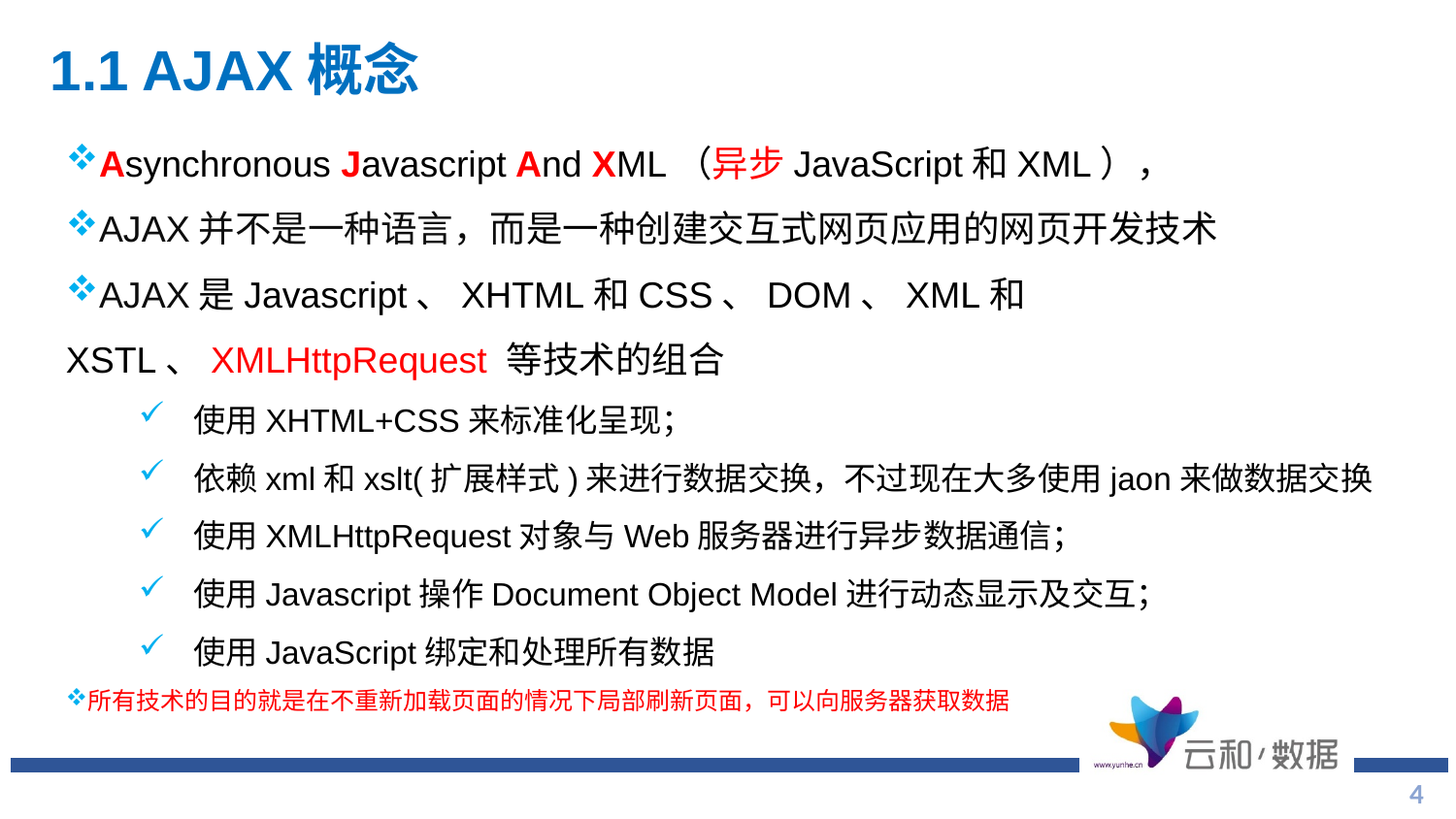

1.1 AJAX概念
Asynchronous Javascript And XML（异步JavaScript和XML），
AJAX并不是一种语言，而是一种创建交互式网页应用的网页开发技术
AJAX是Javascript、XHTML和CSS、DOM、XML和XSTL、XMLHttpRequest 等技术的组合
使用XHTML+CSS来标准化呈现；
依赖xml和xslt(扩展样式)来进行数据交换，不过现在大多使用jaon来做数据交换
使用XMLHttpRequest对象与Web服务器进行异步数据通信；
使用Javascript操作Document Object Model进行动态显示及交互；
使用JavaScript绑定和处理所有数据
所有技术的目的就是在不重新加载页面的情况下局部刷新页面，可以向服务器获取数据

4